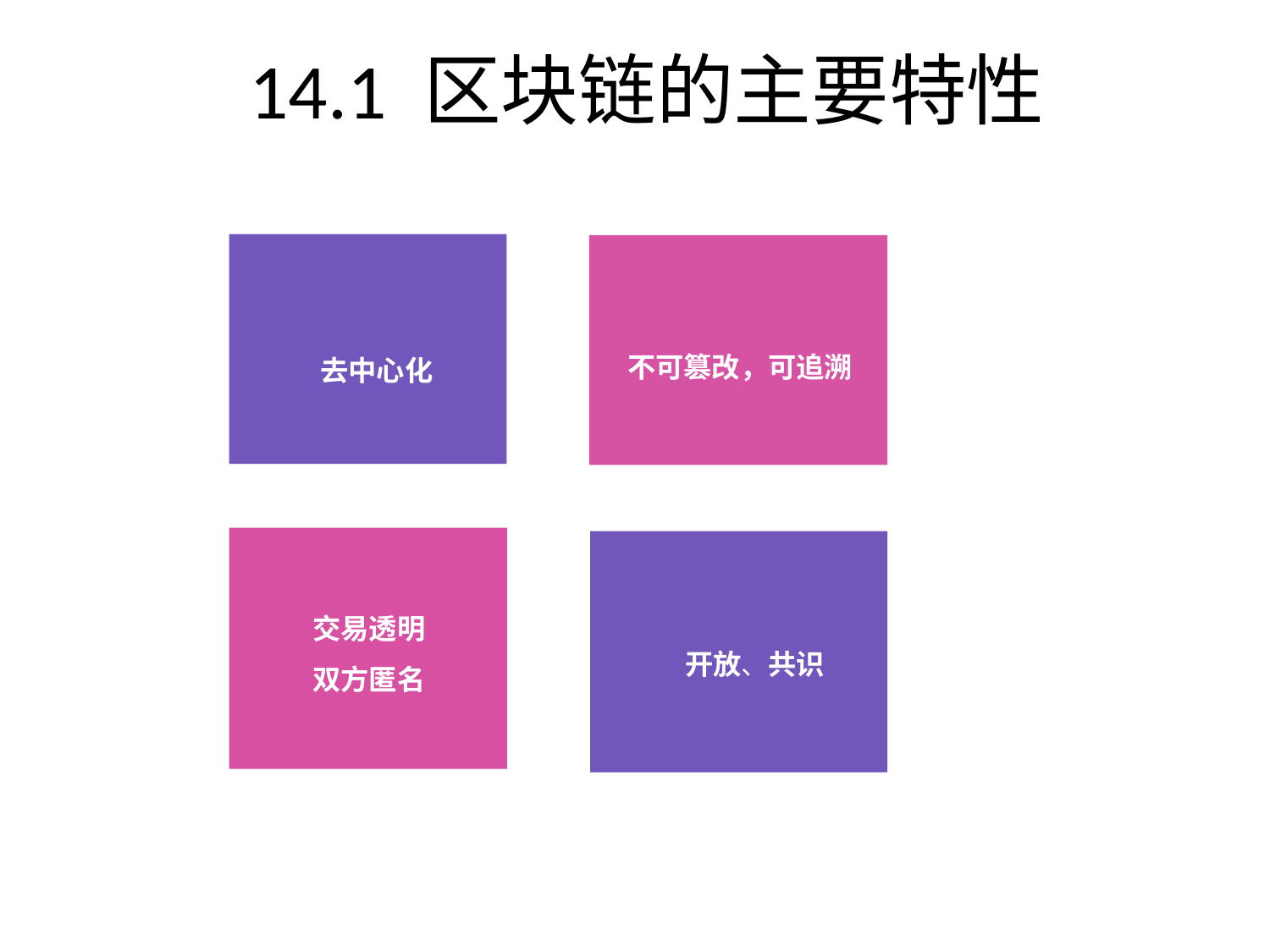

# 14.1 区块链的主要特性

去中心化

不可篡改，可追溯

交易透明
双方匿名

开放、共识